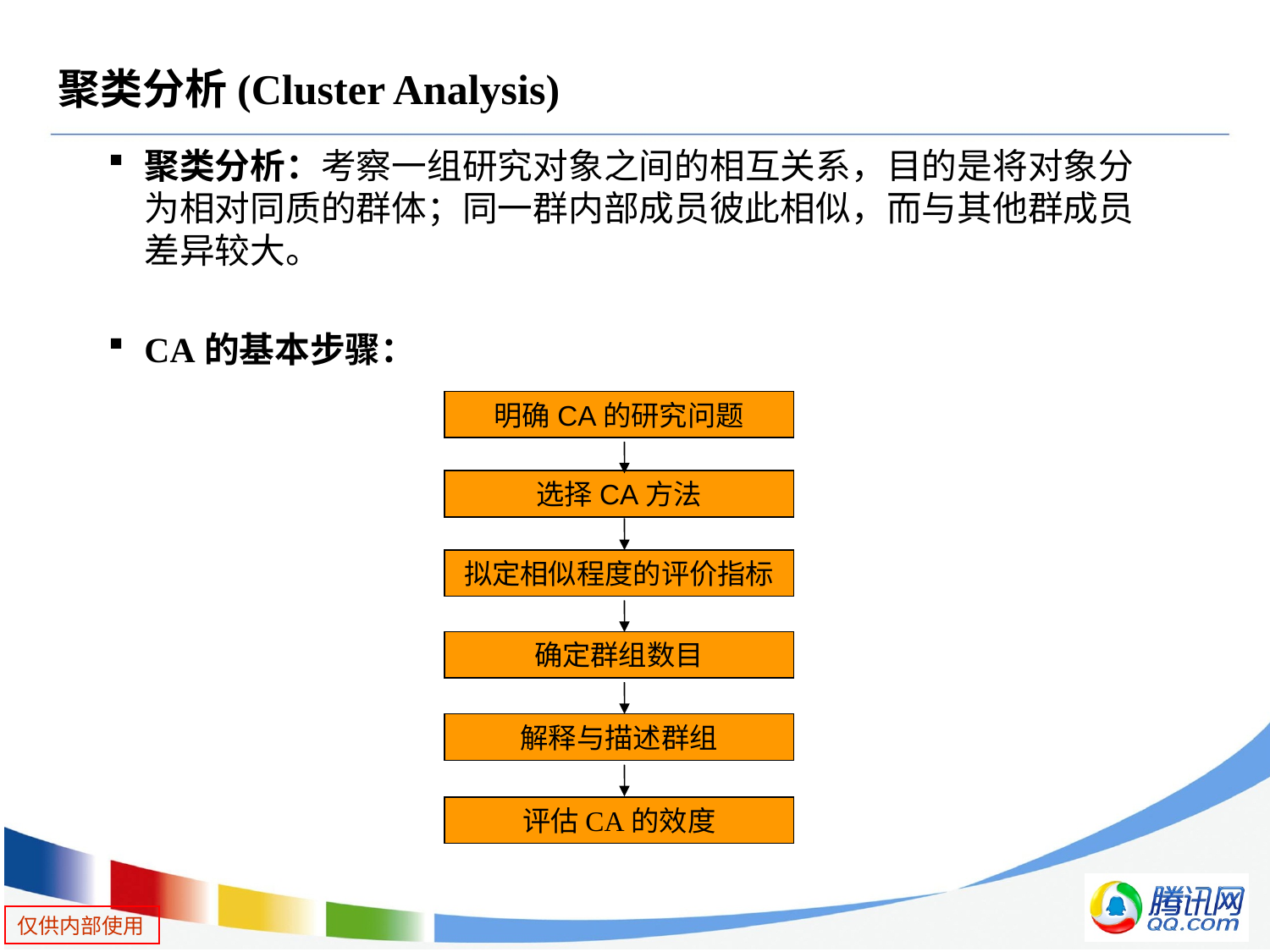

# 聚类分析(Cluster Analysis)
聚类分析：考察一组研究对象之间的相互关系，目的是将对象分为相对同质的群体；同一群内部成员彼此相似，而与其他群成员差异较大。

CA的基本步骤：
明确CA的研究问题

选择CA方法

拟定相似程度的评价指标

确定群组数目

解释与描述群组

评估CA的效度